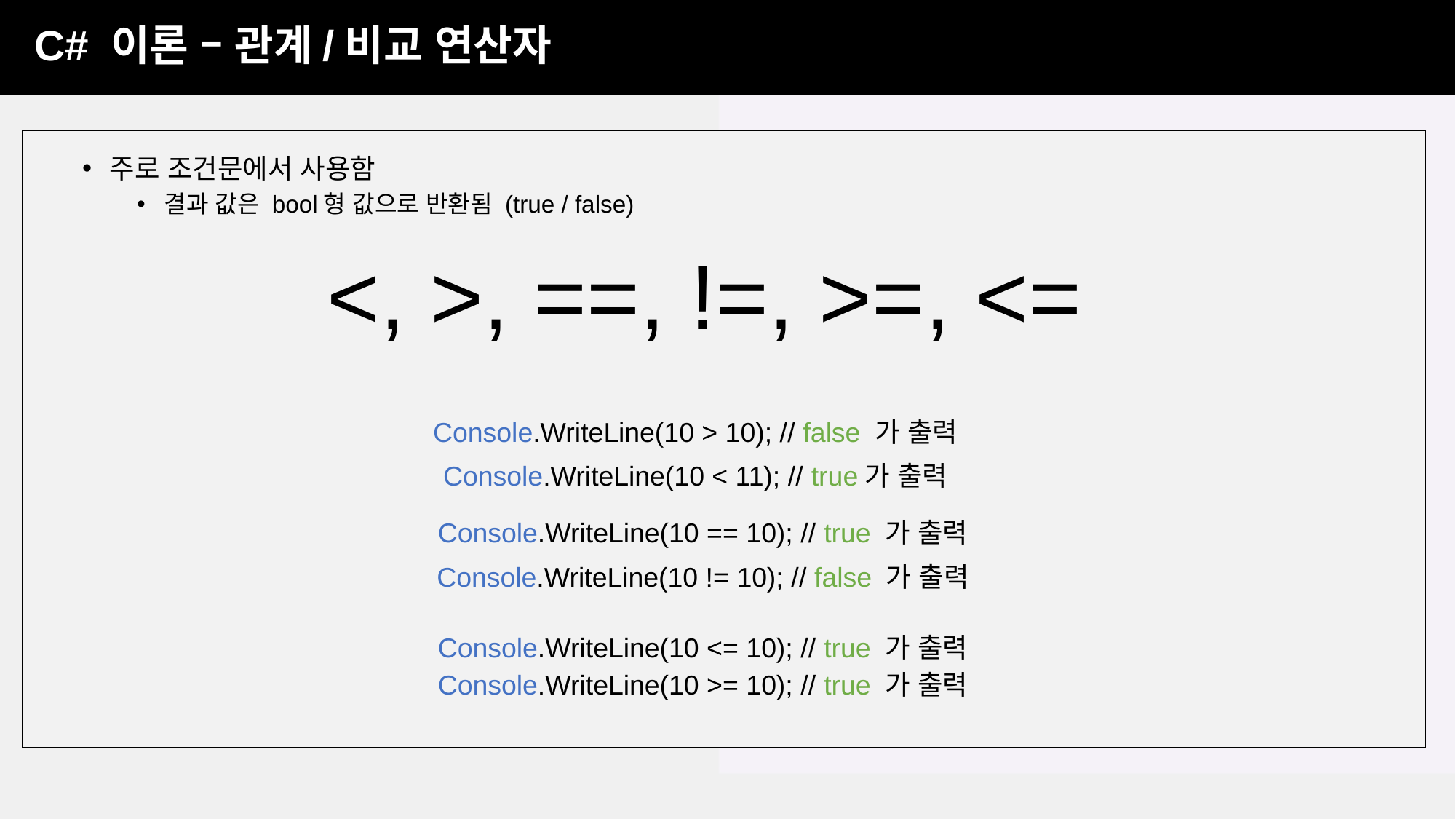

C# 이론 – 관계/비교 연산자
주로 조건문에서 사용함
결과 값은 bool형 값으로 반환됨 (true / false)
	<, >, ==, !=, >=, <=
Console.WriteLine(10 > 10); // false 가 출력
Console.WriteLine(10 < 11); // true가 출력
Console.WriteLine(10 == 10); // true 가 출력
Console.WriteLine(10 != 10); // false 가 출력
Console.WriteLine(10 <= 10); // true 가 출력
Console.WriteLine(10 >= 10); // true 가 출력